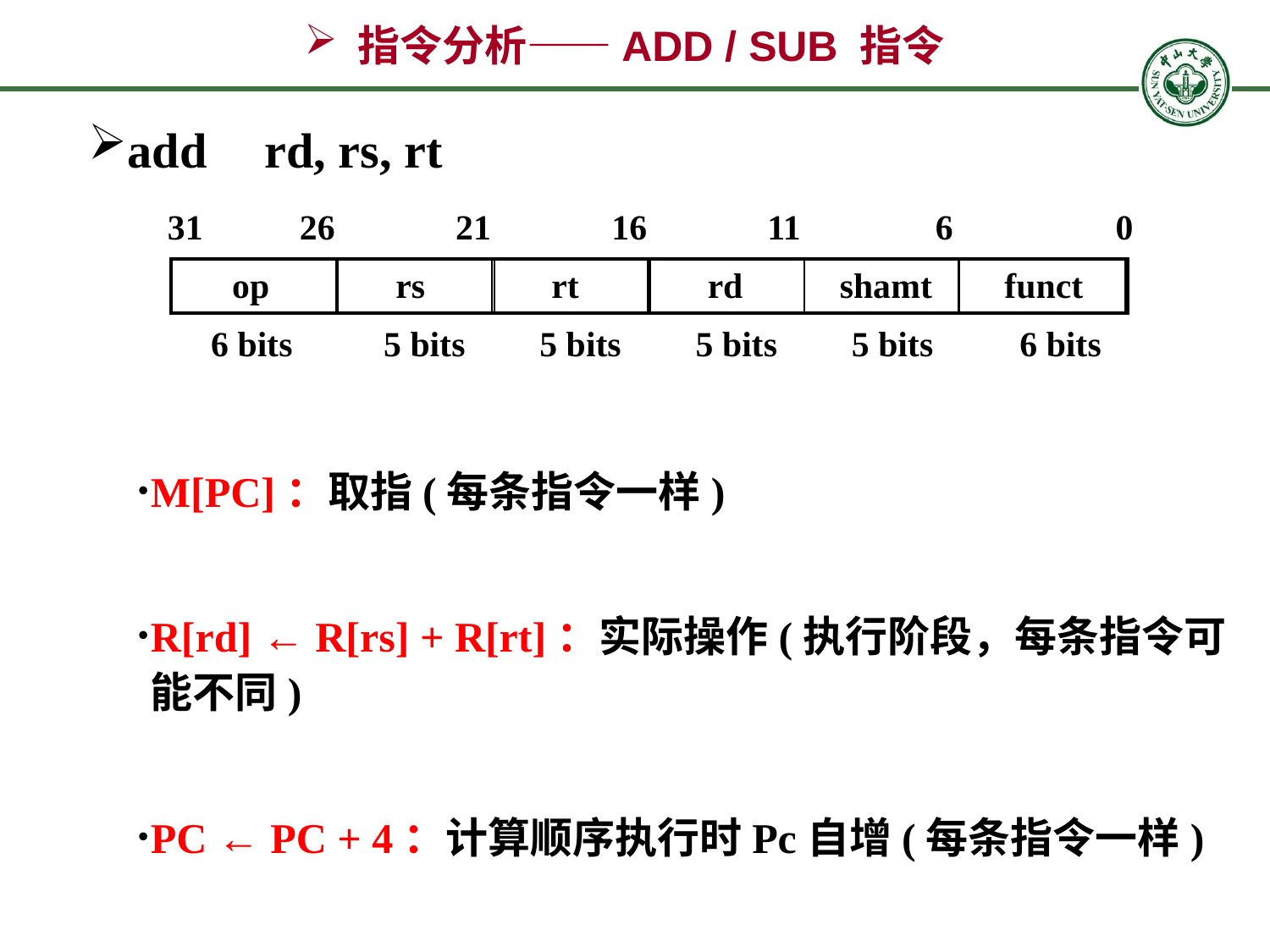

# 指令分析——ADD / SUB 指令
add	  rd, rs, rt

M[PC]：取指(每条指令一样)

R[rd] ← R[rs] + R[rt]：实际操作(执行阶段，每条指令可能不同)

PC ← PC + 4：计算顺序执行时Pc自增(每条指令一样)
31
26
21
16
11
6
0
6 bits
5 bits
5 bits
5 bits
5 bits
6 bits
op

rs

rt

rd

shamt

funct